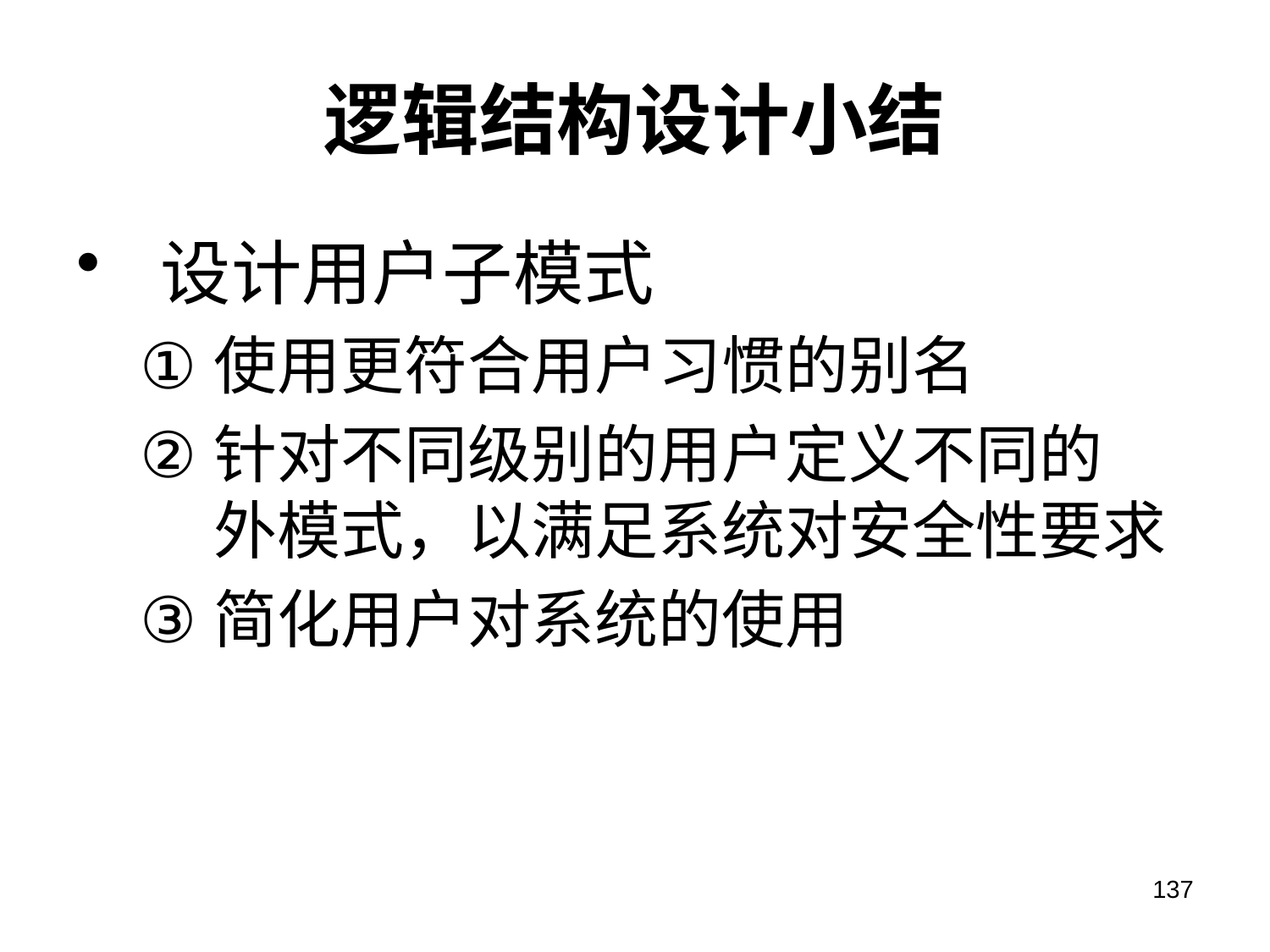

# 逻辑结构设计小结
设计用户子模式
使用更符合用户习惯的别名
针对不同级别的用户定义不同的
外模式，以满足系统对安全性要求
简化用户对系统的使用

137